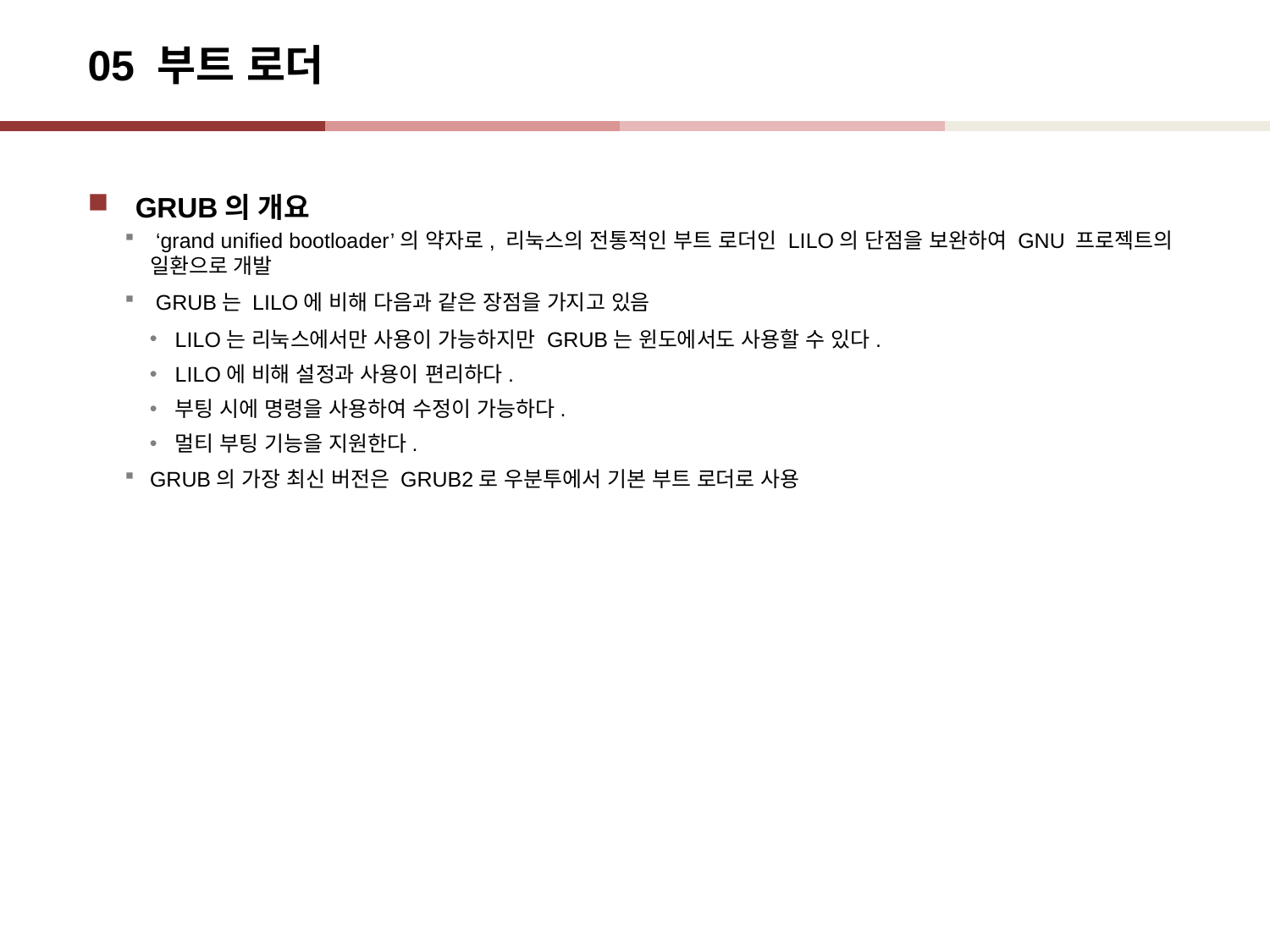

# 05 부트 로더
GRUB의 개요
 ‘grand unified bootloader’의 약자로, 리눅스의 전통적인 부트 로더인 LILO의 단점을 보완하여 GNU 프로젝트의 일환으로 개발
 GRUB는 LILO에 비해 다음과 같은 장점을 가지고 있음
LILO는 리눅스에서만 사용이 가능하지만 GRUB는 윈도에서도 사용할 수 있다.
LILO에 비해 설정과 사용이 편리하다.
부팅 시에 명령을 사용하여 수정이 가능하다.
멀티 부팅 기능을 지원한다.
GRUB의 가장 최신 버전은 GRUB2로 우분투에서 기본 부트 로더로 사용